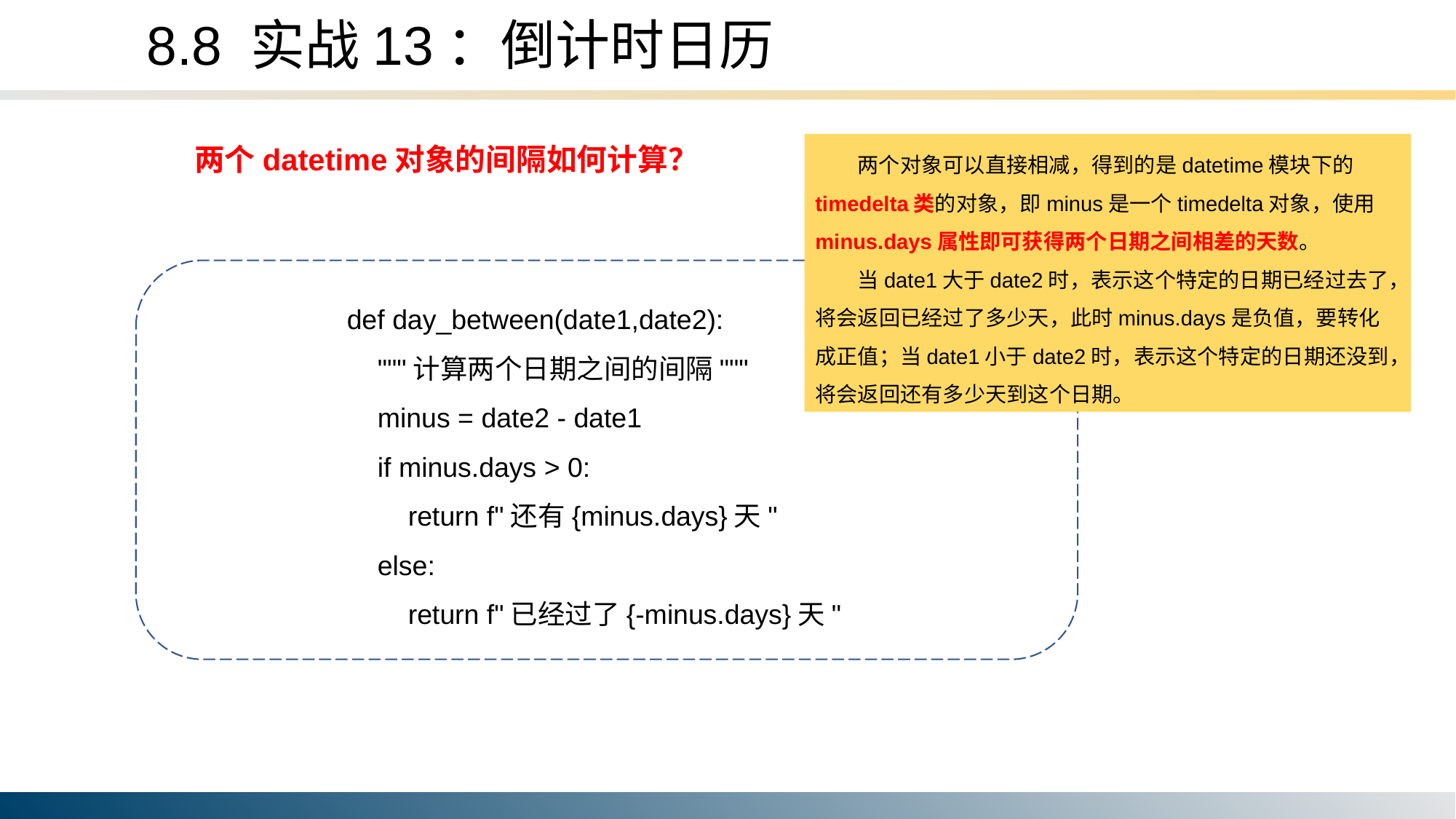

8.8 实战13：倒计时日历
两个datetime对象的间隔如何计算？
两个对象可以直接相减，得到的是datetime模块下的timedelta类的对象，即minus是一个timedelta对象，使用minus.days属性即可获得两个日期之间相差的天数。
当date1大于date2时，表示这个特定的日期已经过去了，将会返回已经过了多少天，此时minus.days是负值，要转化成正值；当date1小于date2时，表示这个特定的日期还没到，将会返回还有多少天到这个日期。

def day_between(date1,date2):
    """计算两个日期之间的间隔"""
    minus = date2 - date1
    if minus.days > 0:
        return f"还有{minus.days}天"
    else:
        return f"已经过了{-minus.days}天"